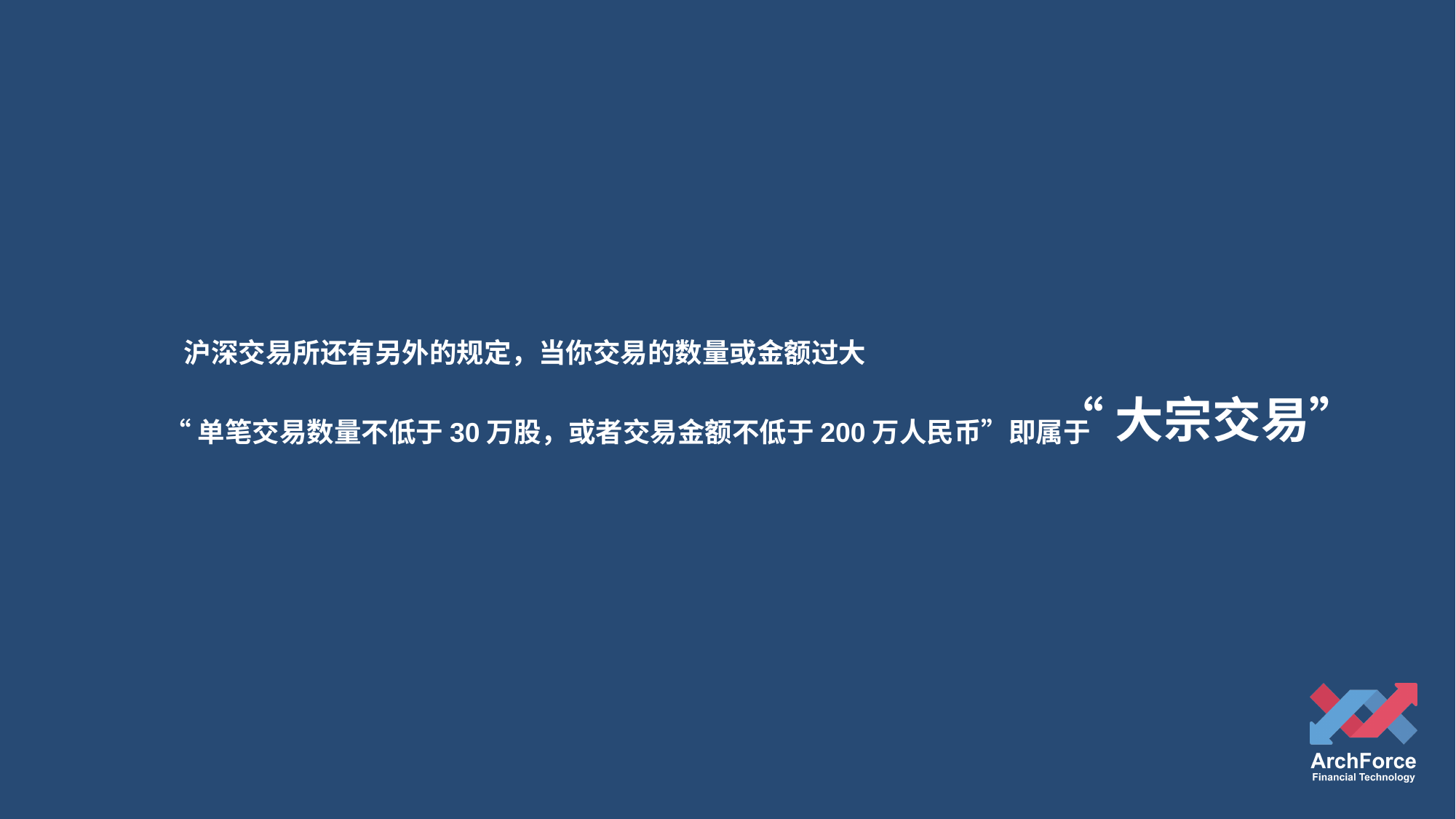

沪深交易所还有另外的规定，当你交易的数量或金额过大
“大宗交易”
“单笔交易数量不低于30万股，或者交易金额不低于200万人民币”即属于